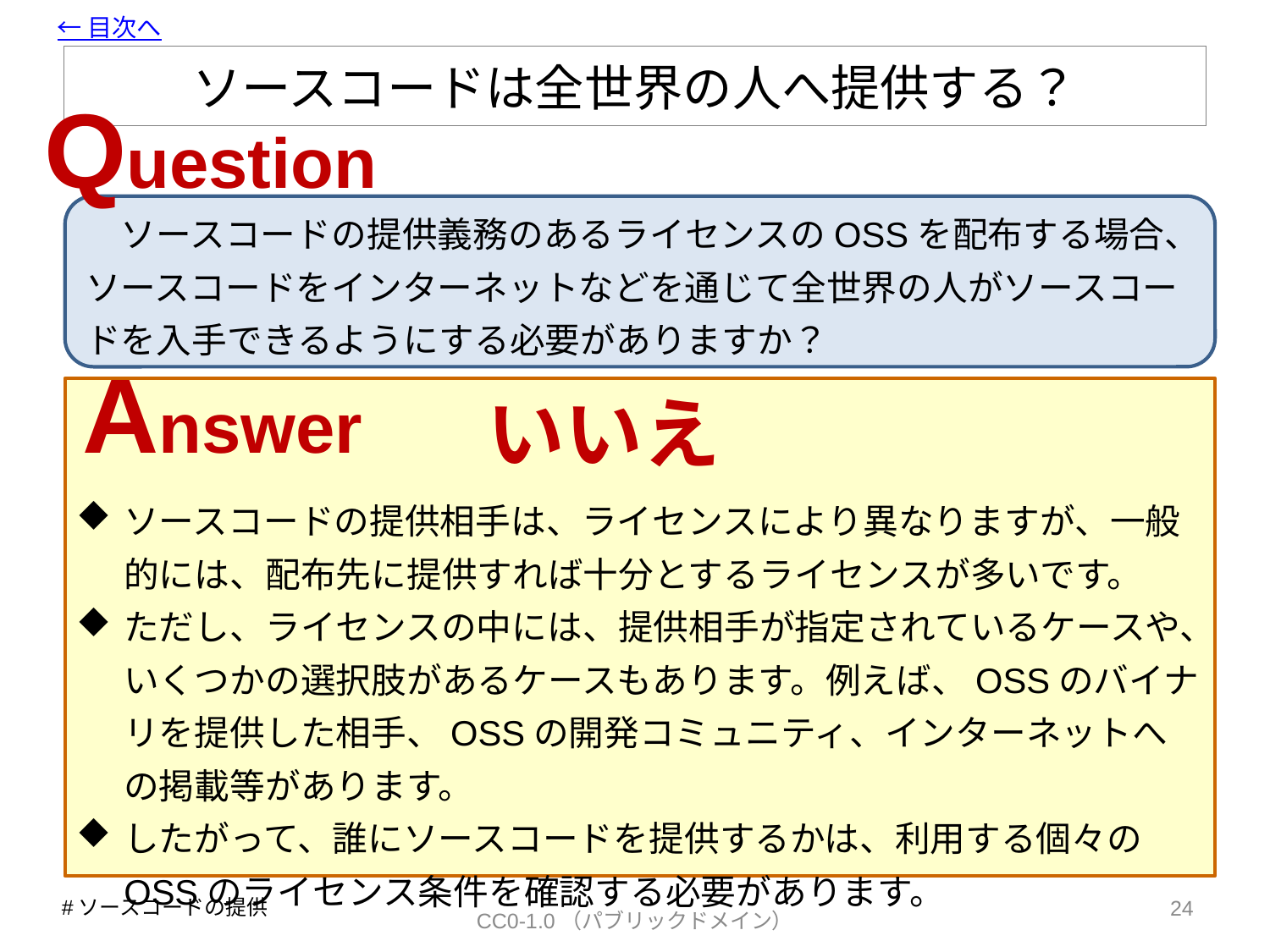

← 目次へ
# ソースコードは全世界の人へ提供する？
Question
　ソースコードの提供義務のあるライセンスのOSSを配布する場合、ソースコードをインターネットなどを通じて全世界の人がソースコードを入手できるようにする必要がありますか？
Answer

いいえ
ソースコードの提供相手は、ライセンスにより異なりますが、一般的には、配布先に提供すれば十分とするライセンスが多いです。
ただし、ライセンスの中には、提供相手が指定されているケースや、いくつかの選択肢があるケースもあります。例えば、OSSのバイナリを提供した相手、OSSの開発コミュニティ、インターネットへの掲載等があります。
したがって、誰にソースコードを提供するかは、利用する個々のOSSのライセンス条件を確認する必要があります。
24
#ソースコードの提供
CC0-1.0（パブリックドメイン）